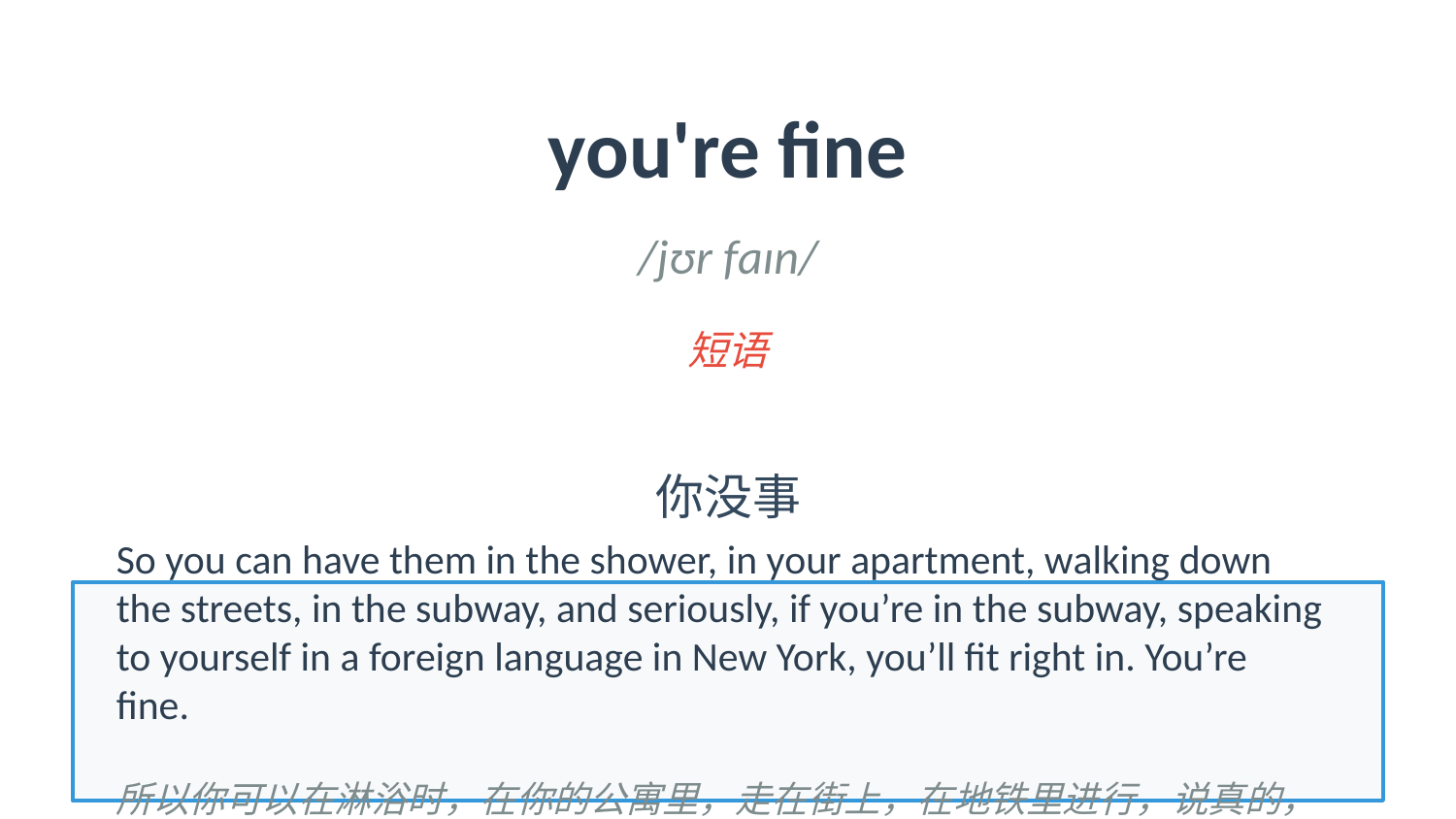

you're fine
/jʊr faɪn/
短语
你没事

So you can have them in the shower, in your apartment, walking down the streets, in the subway, and seriously, if you’re in the subway, speaking to yourself in a foreign language in New York, you’ll fit right in. You’re fine.

所以你可以在淋浴时，在你的公寓里，走在街上，在地铁里进行，说真的，如果你在地铁里，在纽约用一门外语自言自语，你会很合群的。你没事的。